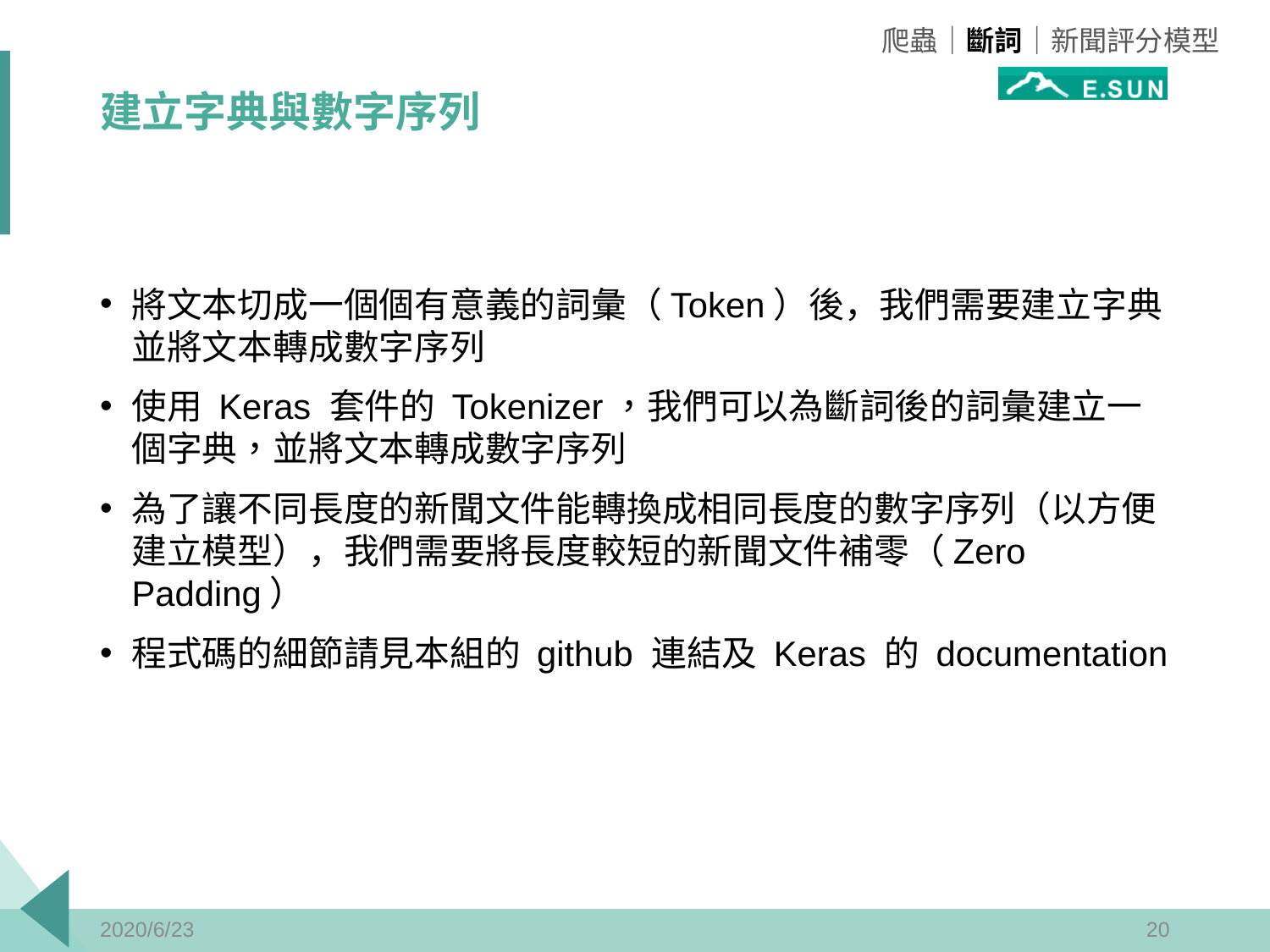

爬蟲｜斷詞｜新聞評分模型
# 建立字典與數字序列
將文本切成一個個有意義的詞彙（Token）後，我們需要建立字典並將文本轉成數字序列
使用 Keras 套件的 Tokenizer，我們可以為斷詞後的詞彙建立一個字典，並將文本轉成數字序列
為了讓不同長度的新聞文件能轉換成相同長度的數字序列（以方便建立模型），我們需要將長度較短的新聞文件補零（Zero Padding）
程式碼的細節請見本組的 github 連結及 Keras 的 documentation
Ckiptagger
2020/6/23
20